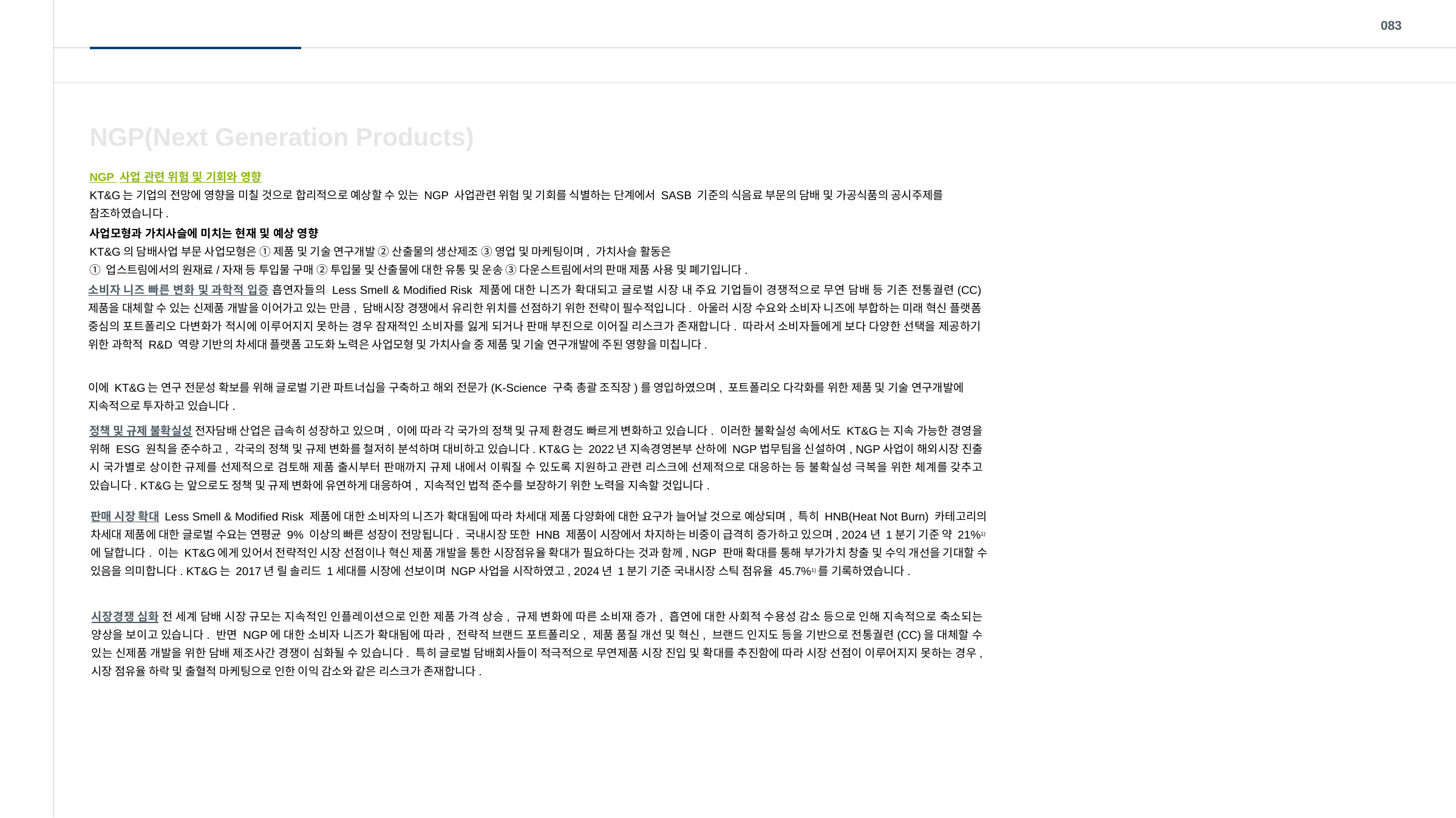

083
NGP(Next Generation Products)
NGP 사업 관련 위험 및 기회와 영향
KT&G는 기업의 전망에 영향을 미칠 것으로 합리적으로 예상할 수 있는 NGP 사업관련 위험 및 기회를 식별하는 단계에서 SASB 기준의 식음료 부문의 담배 및 가공식품의 공시주제를 참조하였습니다.
사업모형과 가치사슬에 미치는 현재 및 예상 영향
KT&G의 담배사업 부문 사업모형은 ① 제품 및 기술 연구개발 ② 산출물의 생산제조 ③ 영업 및 마케팅이며, 가치사슬 활동은
① 업스트림에서의 원재료/자재 등 투입물 구매 ② 투입물 및 산출물에 대한 유통 및 운송 ③ 다운스트림에서의 판매 제품 사용 및 폐기입니다.
소비자 니즈 빠른 변화 및 과학적 입증 흡연자들의 Less Smell & Modified Risk 제품에 대한 니즈가 확대되고 글로벌 시장 내 주요 기업들이 경쟁적으로 무연 담배 등 기존 전통궐련(CC) 제품을 대체할 수 있는 신제품 개발을 이어가고 있는 만큼, 담배시장 경쟁에서 유리한 위치를 선점하기 위한 전략이 필수적입니다. 아울러 시장 수요와 소비자 니즈에 부합하는 미래 혁신 플랫폼 중심의 포트폴리오 다변화가 적시에 이루어지지 못하는 경우 잠재적인 소비자를 잃게 되거나 판매 부진으로 이어질 리스크가 존재합니다. 따라서 소비자들에게 보다 다양한 선택을 제공하기 위한 과학적 R&D 역량 기반의 차세대 플랫폼 고도화 노력은 사업모형 및 가치사슬 중 제품 및 기술 연구개발에 주된 영향을 미칩니다.
이에 KT&G는 연구 전문성 확보를 위해 글로벌 기관 파트너십을 구축하고 해외 전문가(K-Science 구축 총괄 조직장)를 영입하였으며, 포트폴리오 다각화를 위한 제품 및 기술 연구개발에 지속적으로 투자하고 있습니다.
정책 및 규제 불확실성 전자담배 산업은 급속히 성장하고 있으며, 이에 따라 각 국가의 정책 및 규제 환경도 빠르게 변화하고 있습니다. 이러한 불확실성 속에서도 KT&G는 지속 가능한 경영을 위해 ESG 원칙을 준수하고, 각국의 정책 및 규제 변화를 철저히 분석하며 대비하고 있습니다. KT&G는 2022년 지속경영본부 산하에 NGP법무팀을 신설하여, NGP사업이 해외시장 진출 시 국가별로 상이한 규제를 선제적으로 검토해 제품 출시부터 판매까지 규제 내에서 이뤄질 수 있도록 지원하고 관련 리스크에 선제적으로 대응하는 등 불확실성 극복을 위한 체계를 갖추고 있습니다. KT&G는 앞으로도 정책 및 규제 변화에 유연하게 대응하여, 지속적인 법적 준수를 보장하기 위한 노력을 지속할 것입니다.
판매 시장 확대 Less Smell & Modified Risk 제품에 대한 소비자의 니즈가 확대됨에 따라 차세대 제품 다양화에 대한 요구가 늘어날 것으로 예상되며, 특히 HNB(Heat Not Burn) 카테고리의 차세대 제품에 대한 글로벌 수요는 연평균 9% 이상의 빠른 성장이 전망됩니다. 국내시장 또한 HNB 제품이 시장에서 차지하는 비중이 급격히 증가하고 있으며, 2024년 1분기 기준 약 21%1)에 달합니다. 이는 KT&G에게 있어서 전략적인 시장 선점이나 혁신 제품 개발을 통한 시장점유율 확대가 필요하다는 것과 함께, NGP 판매 확대를 통해 부가가치 창출 및 수익 개선을 기대할 수 있음을 의미합니다. KT&G는 2017년 릴 솔리드 1세대를 시장에 선보이며 NGP사업을 시작하였고, 2024년 1분기 기준 국내시장 스틱 점유율 45.7%1)를 기록하였습니다.
시장경쟁 심화 전 세계 담배 시장 규모는 지속적인 인플레이션으로 인한 제품 가격 상승, 규제 변화에 따른 소비재 증가, 흡연에 대한 사회적 수용성 감소 등으로 인해 지속적으로 축소되는 양상을 보이고 있습니다. 반면 NGP에 대한 소비자 니즈가 확대됨에 따라, 전략적 브랜드 포트폴리오, 제품 품질 개선 및 혁신, 브랜드 인지도 등을 기반으로 전통궐련(CC)을 대체할 수 있는 신제품 개발을 위한 담배 제조사간 경쟁이 심화될 수 있습니다. 특히 글로벌 담배회사들이 적극적으로 무연제품 시장 진입 및 확대를 추진함에 따라 시장 선점이 이루어지지 못하는 경우, 시장 점유율 하락 및 출혈적 마케팅으로 인한 이익 감소와 같은 리스크가 존재합니다.